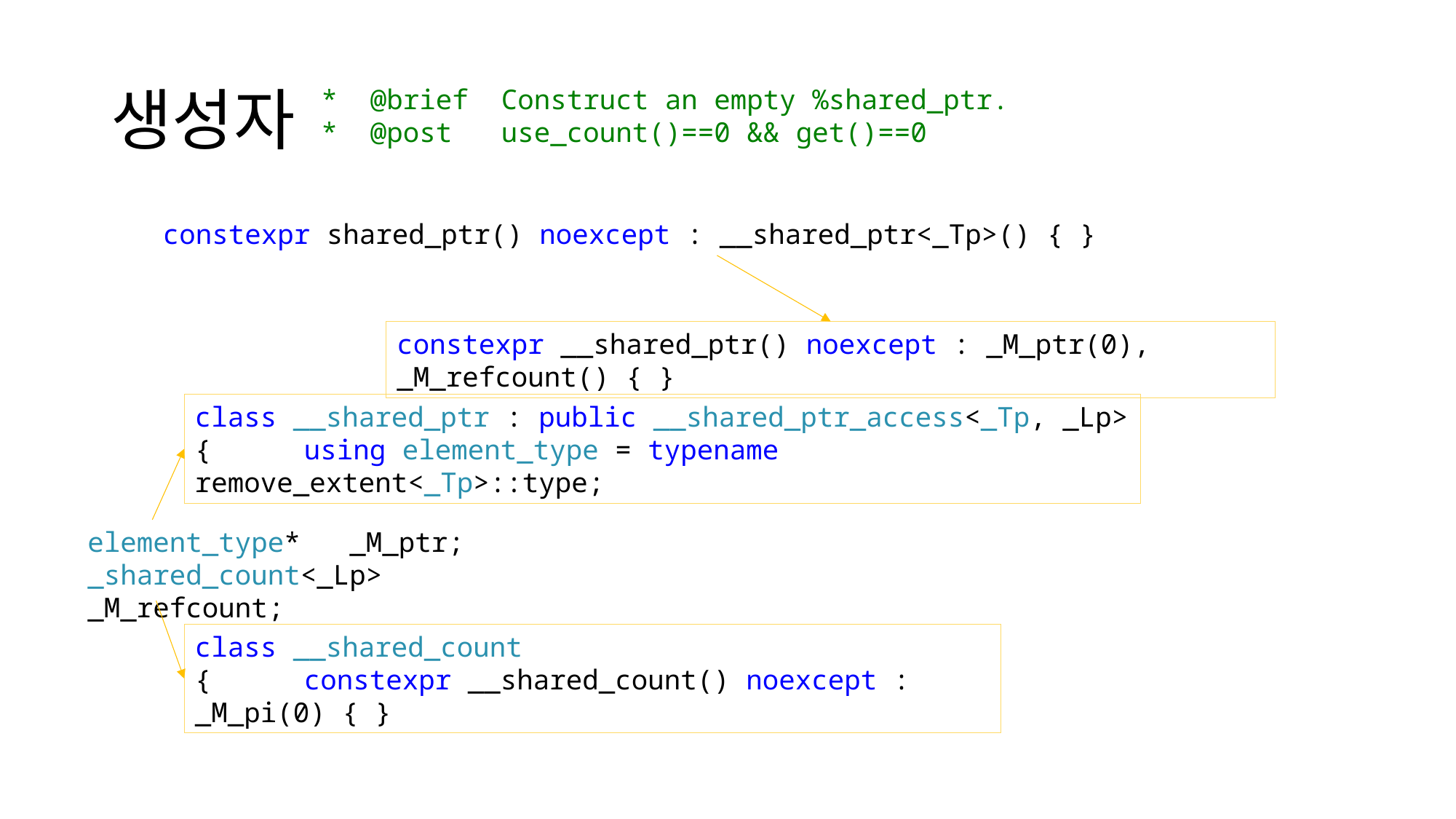

# 생성자
 *  @brief  Construct an empty %shared_ptr.
 *  @post   use_count()==0 && get()==0
constexpr shared_ptr() noexcept : __shared_ptr<_Tp>() { }
constexpr __shared_ptr() noexcept : _M_ptr(0), _M_refcount() { }
class __shared_ptr : public __shared_ptr_access<_Tp, _Lp>
{	using element_type = typename remove_extent<_Tp>::type;
element_type*   _M_ptr;
_shared_count<_Lp>  _M_refcount;
class __shared_count
{	constexpr __shared_count() noexcept : _M_pi(0) { }